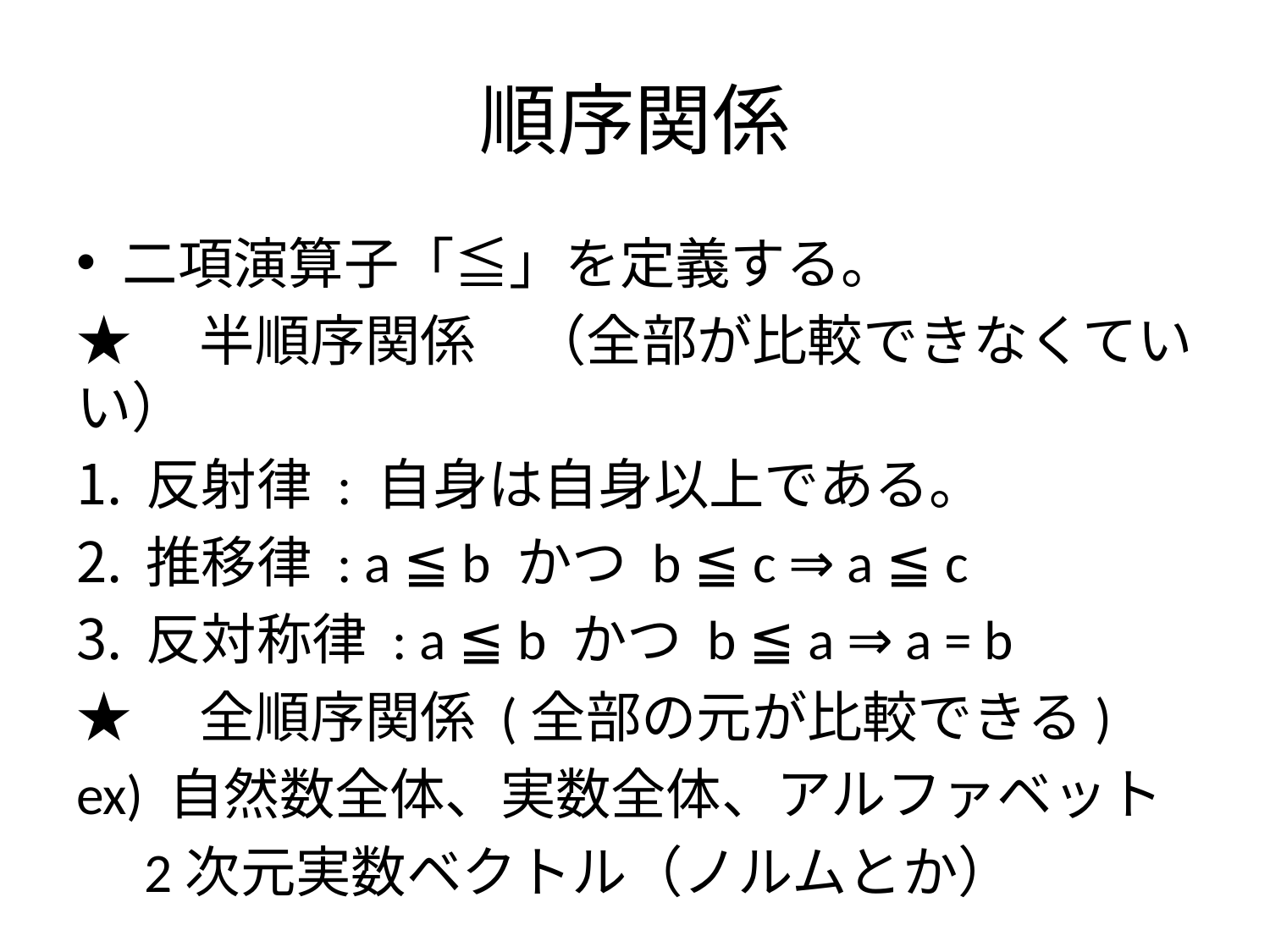

# 順序関係
二項演算子「≦」を定義する。
★　半順序関係　（全部が比較できなくていい）
反射律 : 自身は自身以上である。
推移律 : a ≦ b かつ b ≦ c ⇒ a ≦ c
反対称律 : a ≦ b かつ b ≦ a ⇒ a = b
★　全順序関係 (全部の元が比較できる)
ex) 自然数全体、実数全体、アルファベット
　2次元実数ベクトル（ノルムとか）